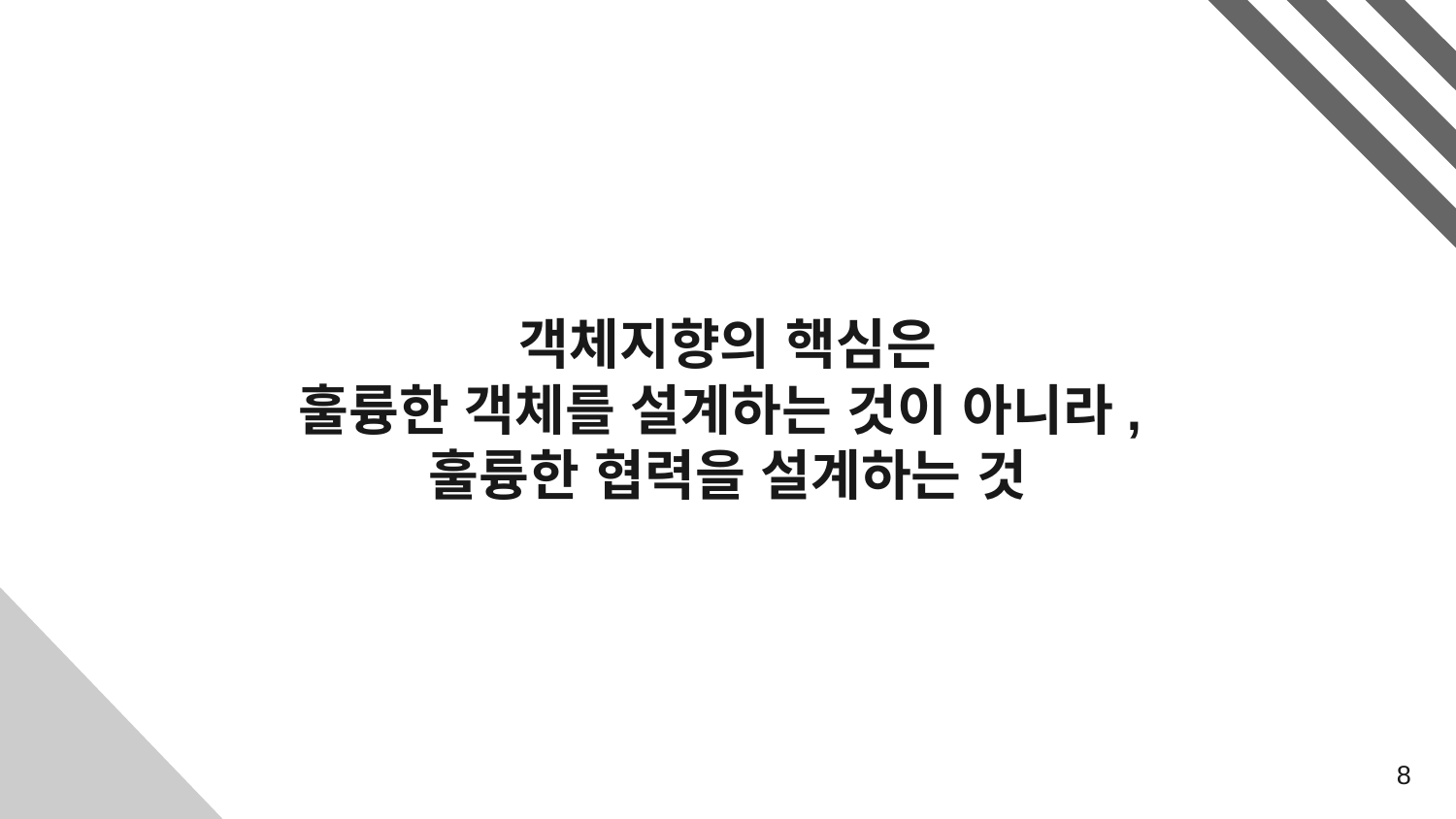

# 객체지향의 핵심은 훌륭한 객체를 설계하는 것이 아니라, 훌륭한 협력을 설계하는 것
8